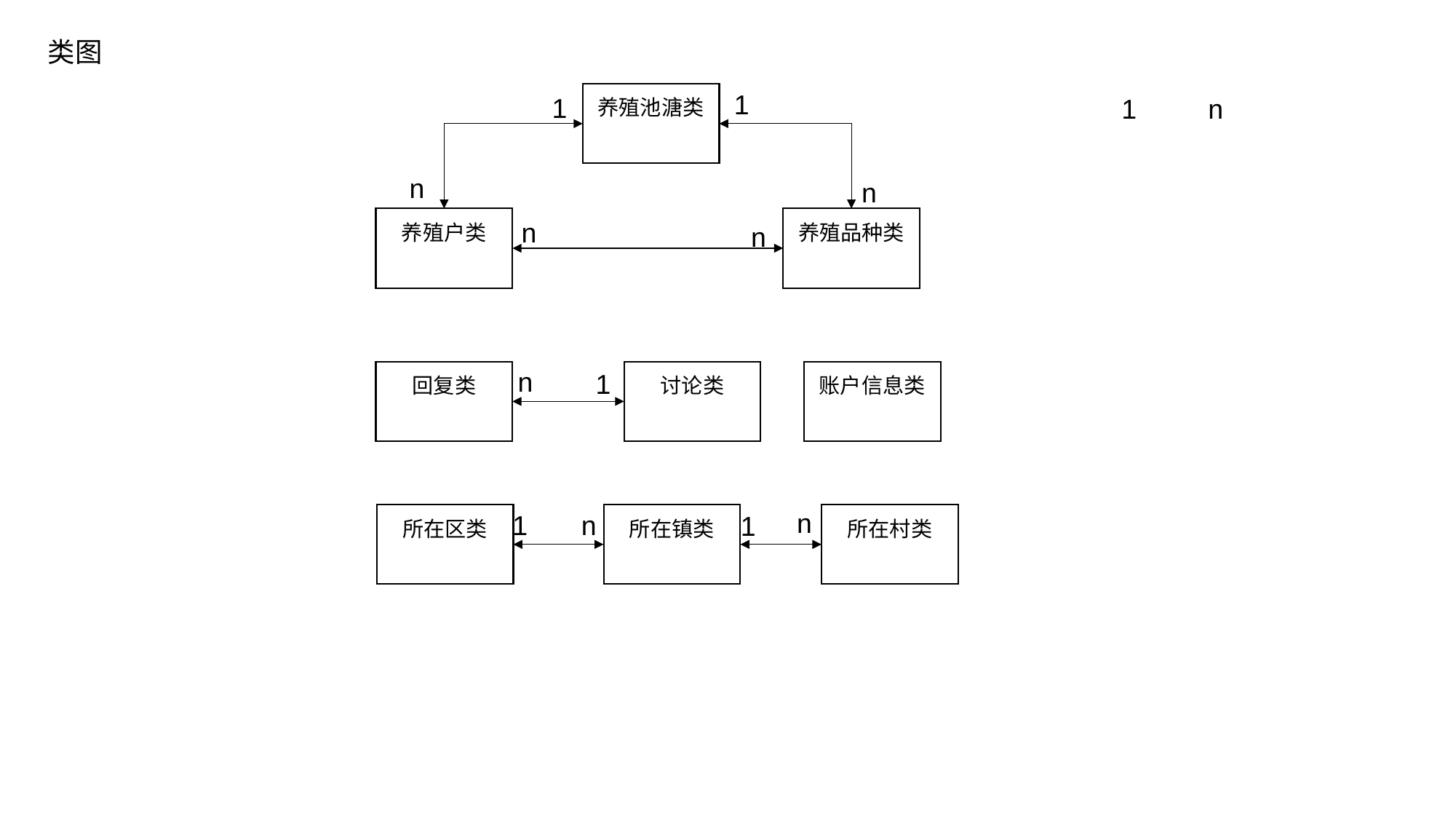

类图
1
养殖池溏类

1
1
n
n
n
养殖品种类

养殖户类

n
n
n
1
讨论类

账户信息类

回复类

n
1
n
1
所在区类

所在村类

所在镇类